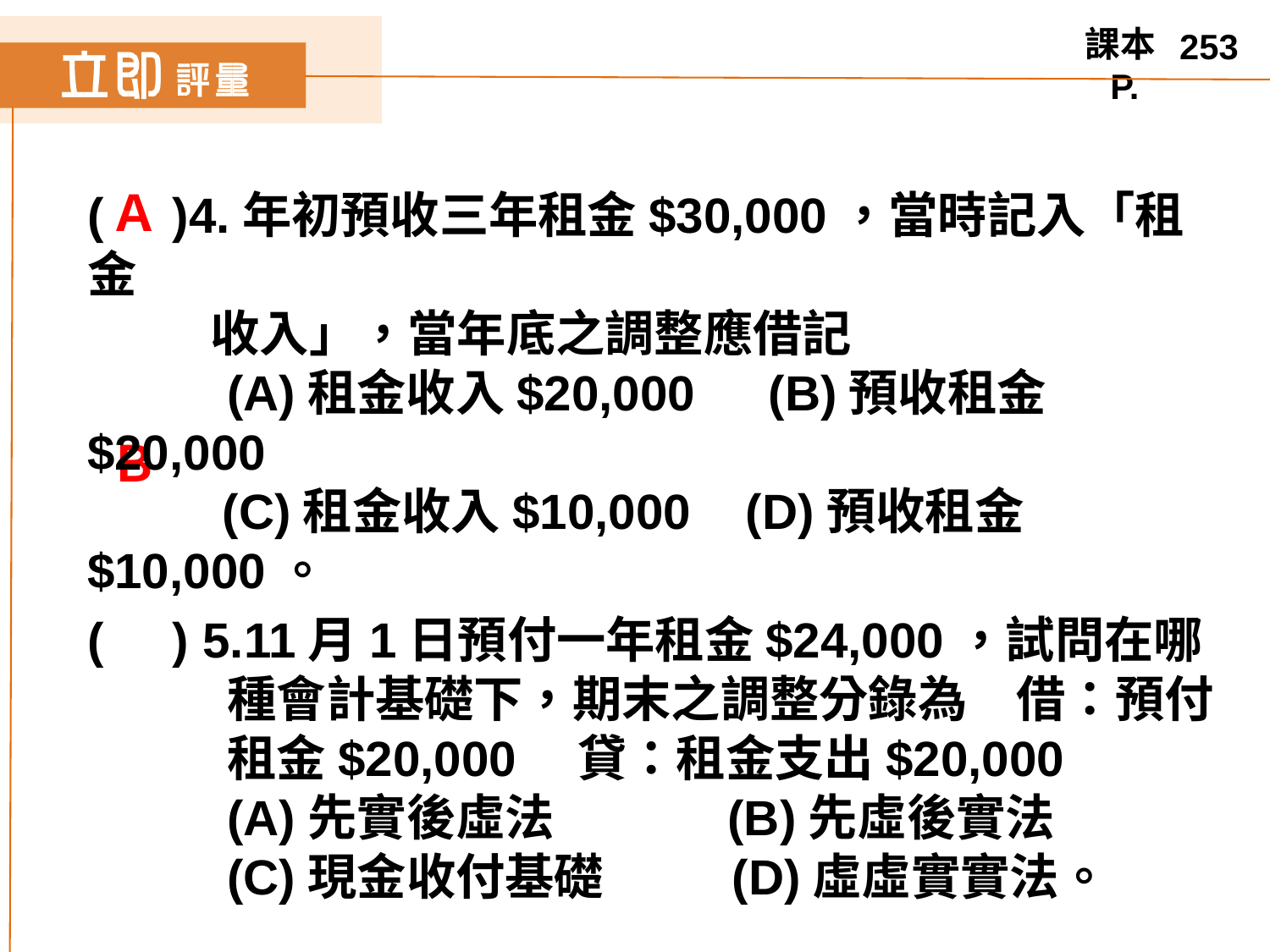

253
Ａ
(     )4.年初預收三年租金$30,000，當時記入「租金
           收入」，當年底之調整應借記
       　(A)租金收入$20,000　(B)預收租金$20,000　
           (C)租金收入$10,000    (D)預收租金$10,000。
(     ) 5.11月1日預付一年租金$24,000，試問在哪種會計基礎下，期末之調整分錄為　借：預付租金$20,000　貸：租金支出$20,000　
(A)先實後虛法　          (B)先虛後實法　
(C)現金收付基礎　      (D)虛虛實實法。
Ｂ